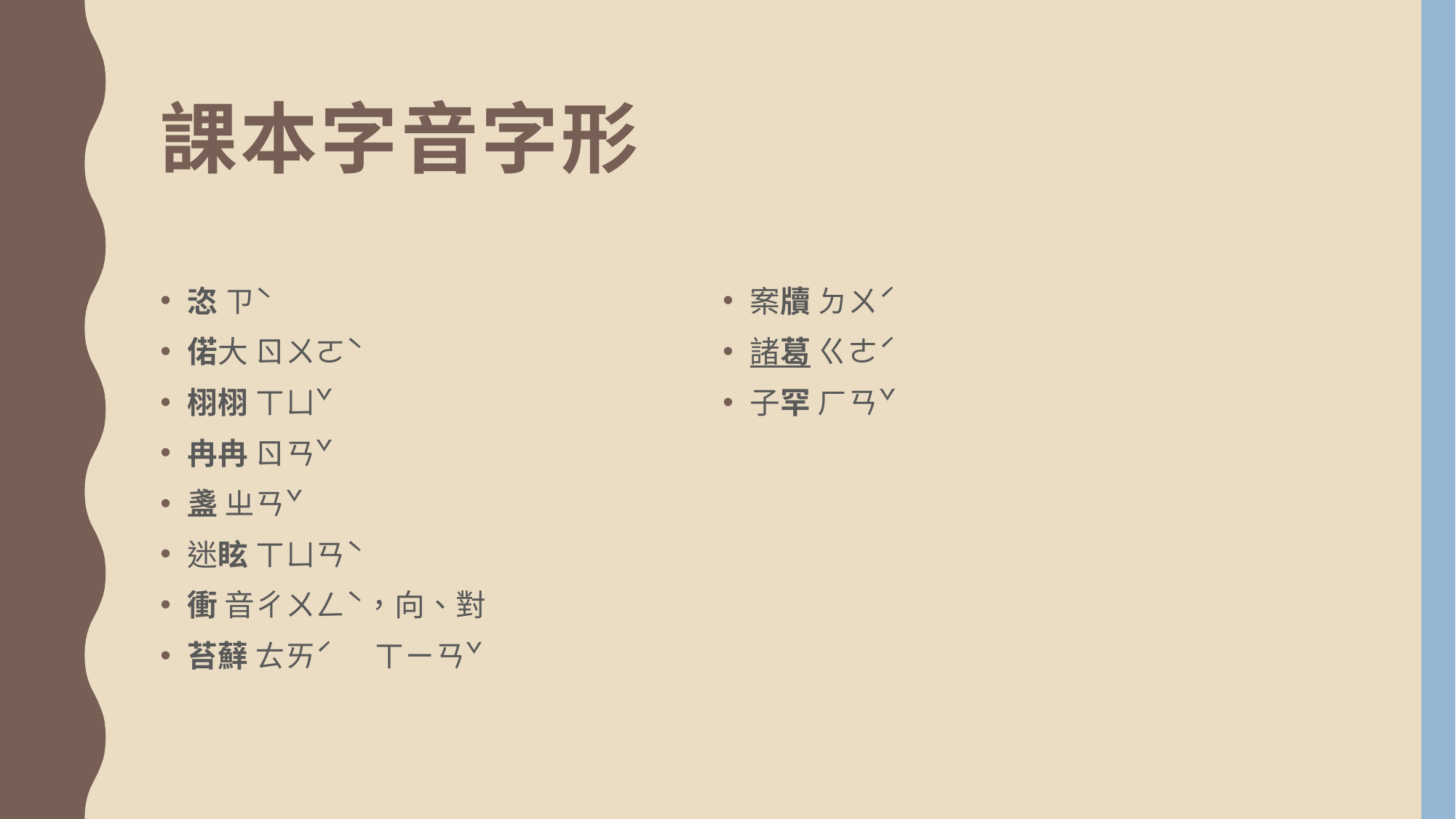

# 課本字音字形
恣 ㄗˋ
偌大 ㄖㄨㄛˋ
栩栩 ㄒㄩˇ
冉冉 ㄖㄢˇ
盞 ㄓㄢˇ
迷眩 ㄒㄩㄢˋ
衝 音ㄔㄨㄥˋ，向、對
苔蘚 ㄊㄞˊ      ㄒㄧㄢˇ
案牘 ㄉㄨˊ
諸葛 ㄍㄜˊ
子罕 ㄏㄢˇ